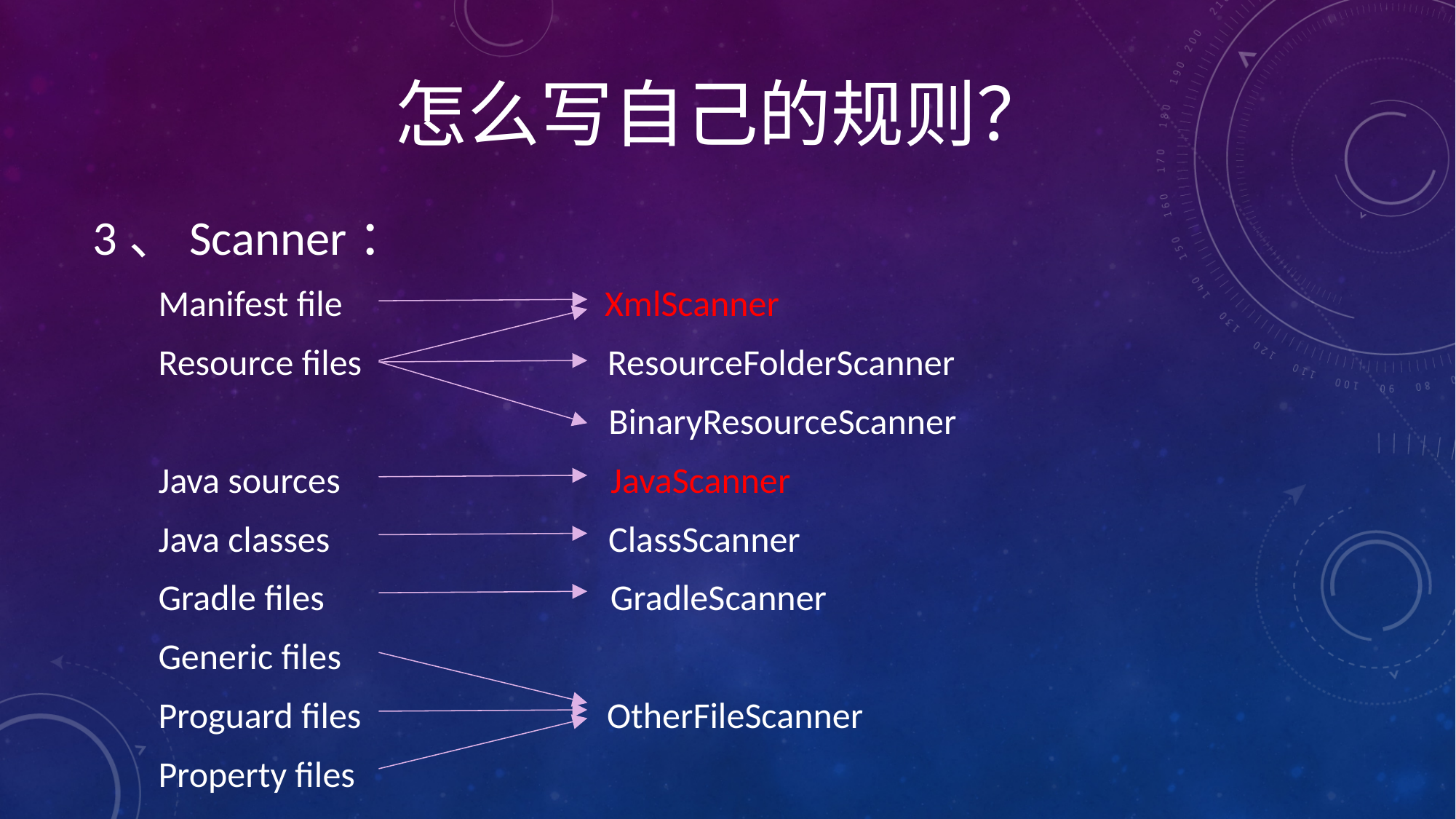

# 怎么写自己的规则？
3、Scanner：
        Manifest file                                XmlScanner
        Resource files                              ResourceFolderScanner
                                                               BinaryResourceScanner
        Java sources                                 JavaScanner
        Java classes                                  ClassScanner
        Gradle files                                   GradleScanner
        Generic files
        Proguard files                              OtherFileScanner
        Property files